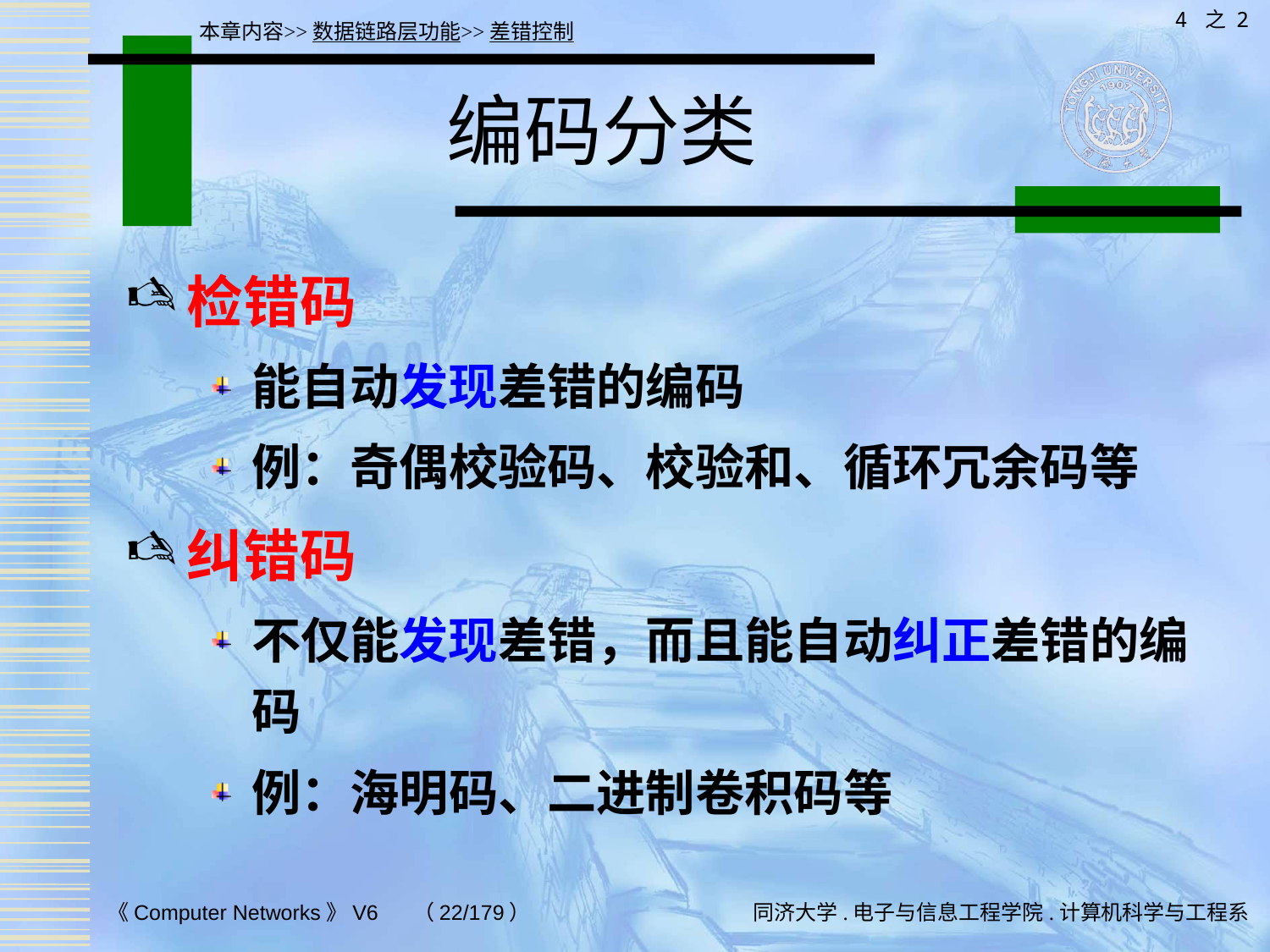

4 之 2
本章内容>>数据链路层功能>>差错控制
# 编码分类
检错码
能自动发现差错的编码
例：奇偶校验码、校验和、循环冗余码等
纠错码
不仅能发现差错，而且能自动纠正差错的编码
例：海明码、二进制卷积码等